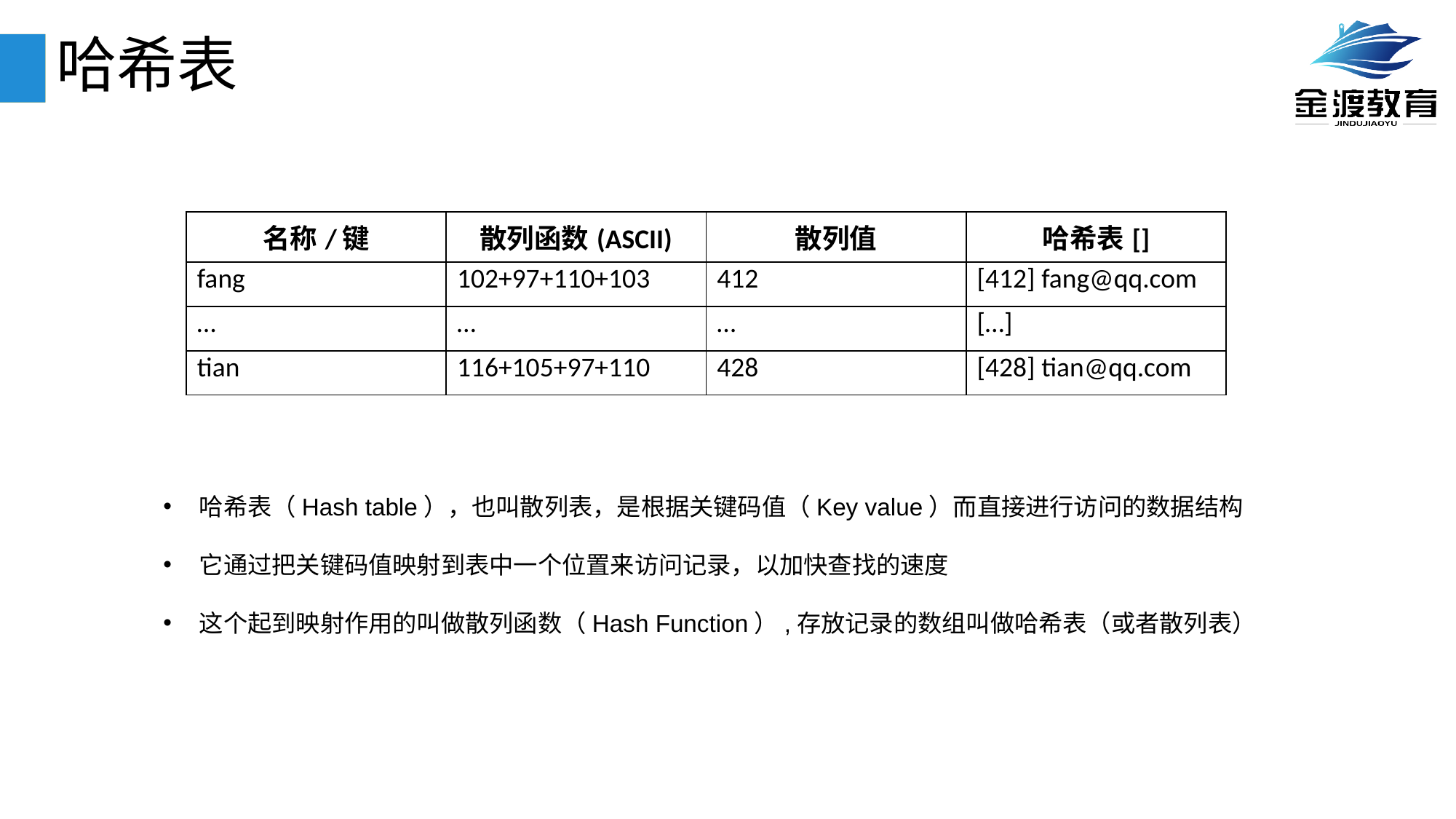

# 哈希表
| 名称/键 | 散列函数(ASCII) | 散列值 | 哈希表[] |
| --- | --- | --- | --- |
| fang | 102+97+110+103 | 412 | [412] fang@qq.com |
| … | … | … | […] |
| tian | 116+105+97+110 | 428 | [428] tian@qq.com |
哈希表（Hash table），也叫散列表，是根据关键码值（Key value）而直接进行访问的数据结构
它通过把关键码值映射到表中一个位置来访问记录，以加快查找的速度
这个起到映射作用的叫做散列函数（Hash Function）,存放记录的数组叫做哈希表（或者散列表）